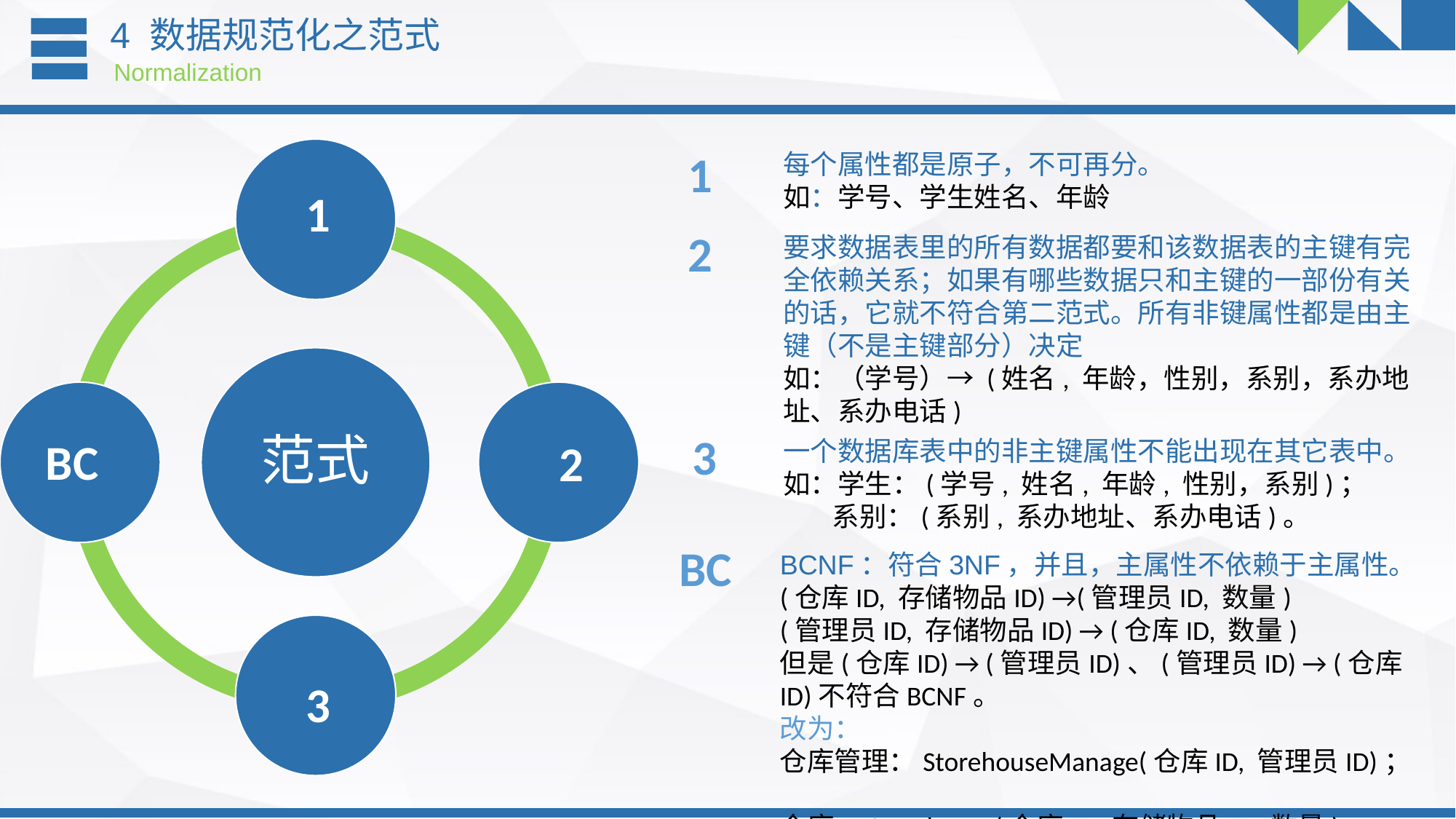

4 数据规范化之范式

Normalization

1
每个属性都是原子，不可再分。
如：学号、学生姓名、年龄
1

2
要求数据表里的所有数据都要和该数据表的主键有完全依赖关系；如果有哪些数据只和主键的一部份有关的话，它就不符合第二范式。所有非键属性都是由主键（不是主键部分）决定
如：（学号）→ (姓名, 年龄，性别，系别，系办地址、系办电话)
范式

3
BC
2
一个数据库表中的非主键属性不能出现在其它表中。
如：学生：(学号, 姓名, 年龄, 性别，系别)； 
        系别：(系别, 系办地址、系办电话)。
BC
BCNF：符合3NF，并且，主属性不依赖于主属性。
(仓库ID, 存储物品ID) →(管理员ID, 数量)
(管理员ID, 存储物品ID) → (仓库ID, 数量)
但是(仓库ID) → (管理员ID)、(管理员ID) → (仓库ID)不符合BCNF。
改为：
仓库管理：StorehouseManage(仓库ID, 管理员ID)； 
仓库：Storehouse(仓库ID, 存储物品ID, 数量)。

3